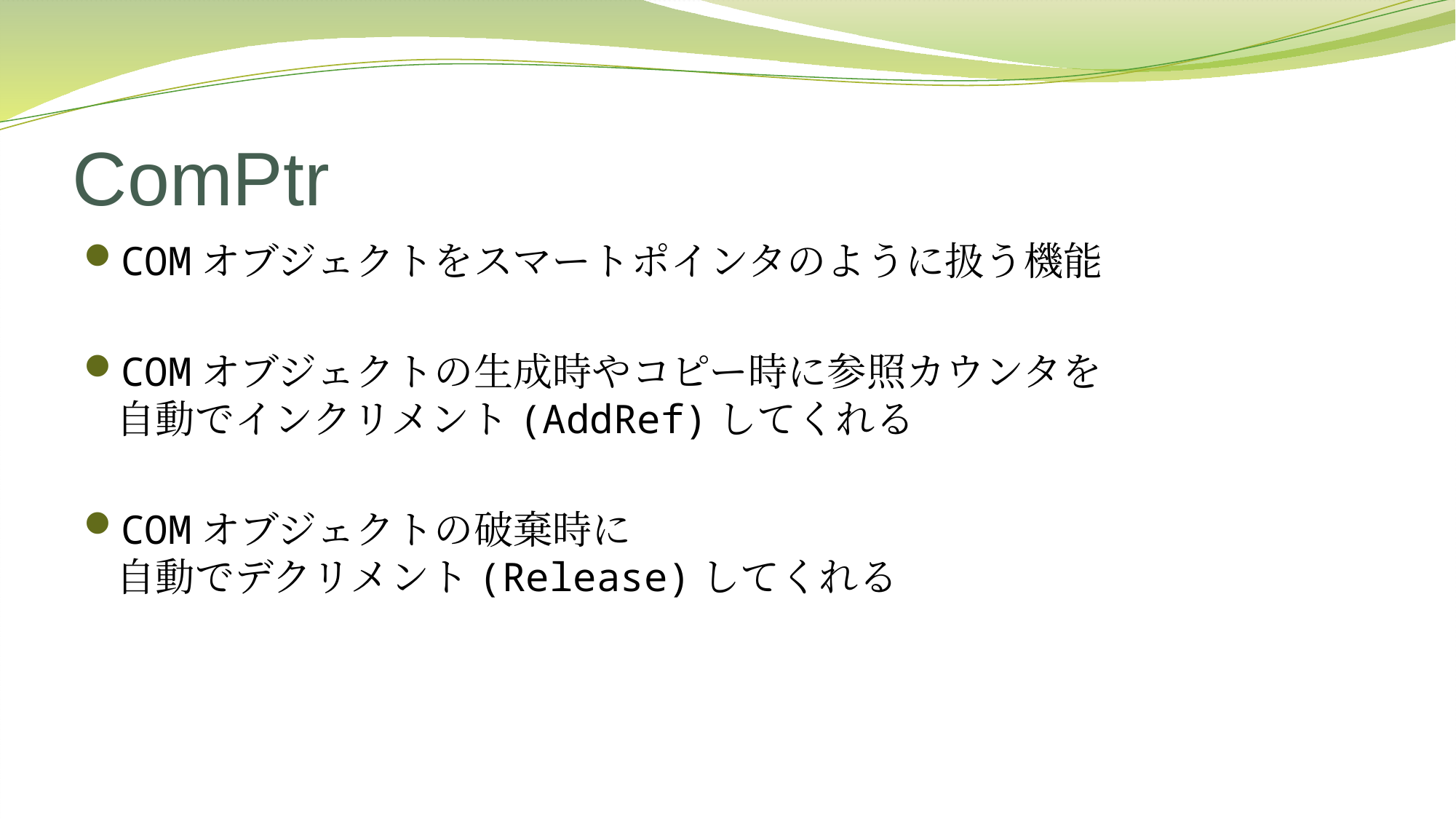

# ComPtr
COMオブジェクトをスマートポインタのように扱う機能

COMオブジェクトの生成時やコピー時に参照カウンタを
自動でインクリメント(AddRef)してくれる

COMオブジェクトの破棄時に
自動でデクリメント(Release)してくれる